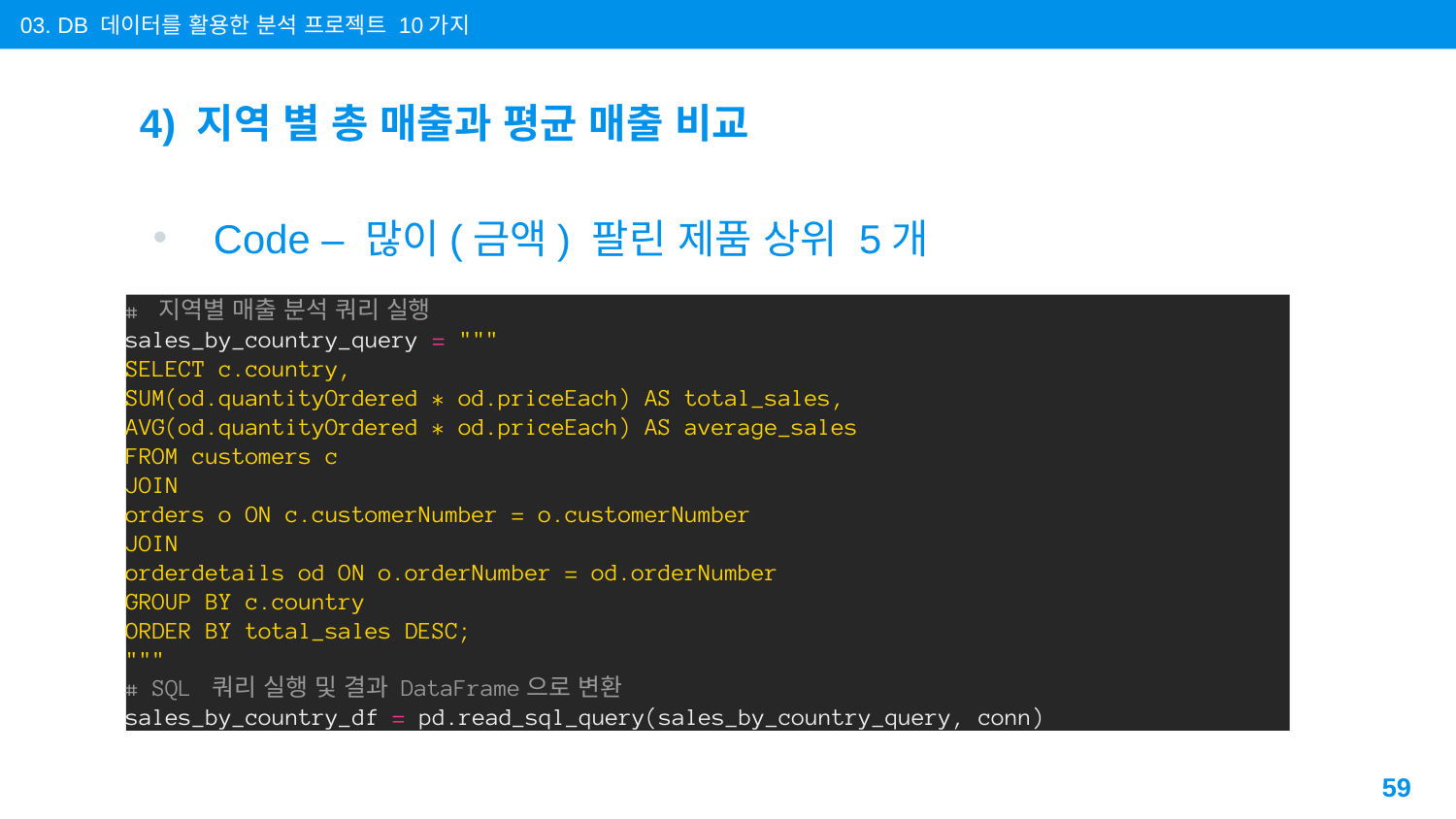

03. DB 데이터를 활용한 분석 프로젝트 10가지
# 4) 지역 별 총 매출과 평균 매출 비교
Code – 많이(금액) 팔린 제품 상위 5개
# 지역별 매출 분석 쿼리 실행
sales_by_country_query = """
SELECT c.country,
SUM(od.quantityOrdered * od.priceEach) AS total_sales,
AVG(od.quantityOrdered * od.priceEach) AS average_sales
FROM customers c
JOIN
orders o ON c.customerNumber = o.customerNumber
JOIN
orderdetails od ON o.orderNumber = od.orderNumber
GROUP BY c.country
ORDER BY total_sales DESC;
"""
# SQL 쿼리 실행 및 결과 DataFrame으로 변환
sales_by_country_df = pd.read_sql_query(sales_by_country_query, conn)
- 하위 제품은 order by “asc”
59